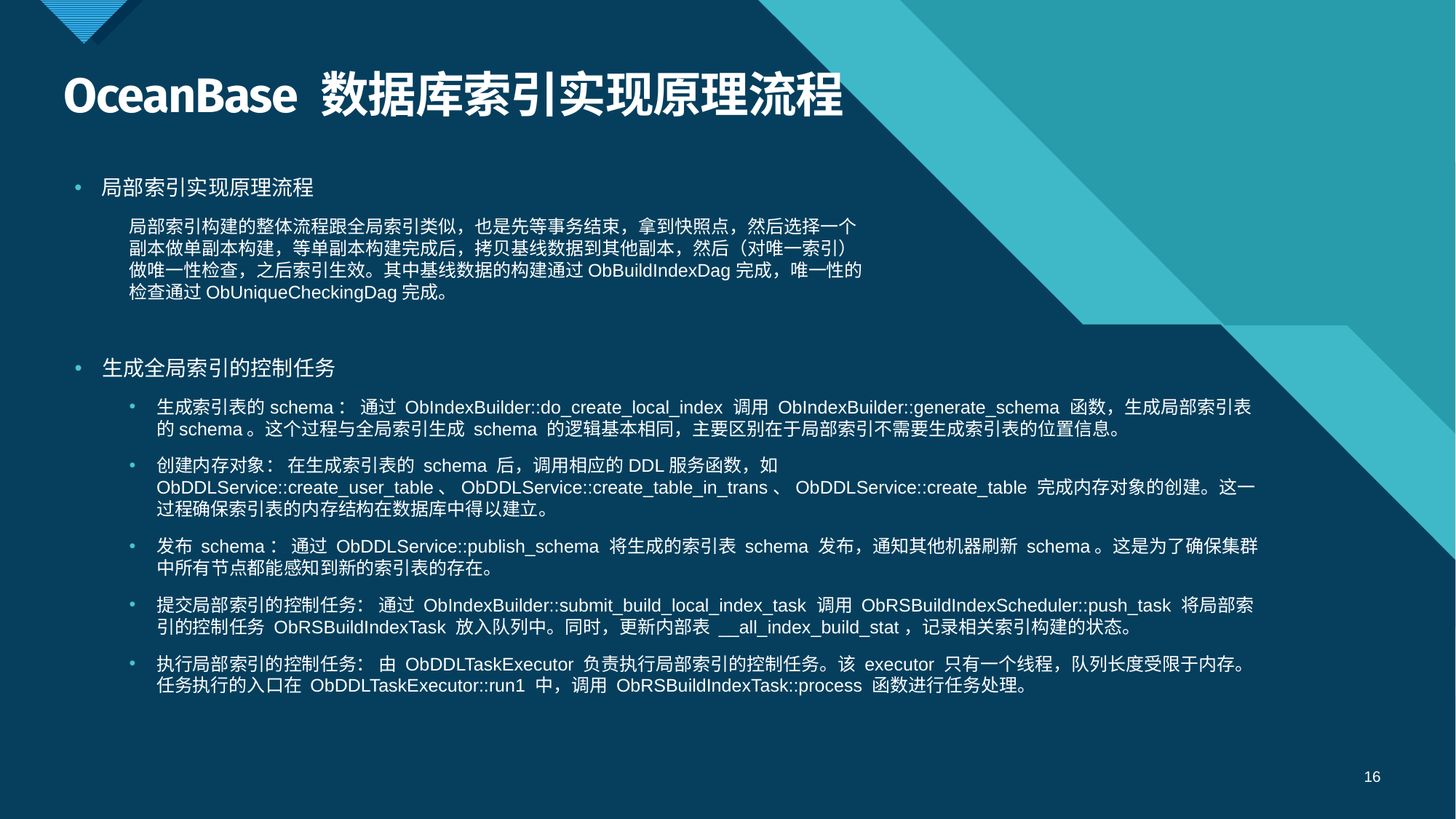

# OceanBase 数据库索引实现原理流程
局部索引实现原理流程
局部索引构建的整体流程跟全局索引类似，也是先等事务结束，拿到快照点，然后选择一个副本做单副本构建，等单副本构建完成后，拷贝基线数据到其他副本，然后（对唯一索引）做唯一性检查，之后索引生效。其中基线数据的构建通过ObBuildIndexDag完成，唯一性的检查通过ObUniqueCheckingDag完成。
生成全局索引的控制任务
生成索引表的schema： 通过 ObIndexBuilder::do_create_local_index 调用 ObIndexBuilder::generate_schema 函数，生成局部索引表的schema。这个过程与全局索引生成 schema 的逻辑基本相同，主要区别在于局部索引不需要生成索引表的位置信息。
创建内存对象： 在生成索引表的 schema 后，调用相应的DDL服务函数，如 ObDDLService::create_user_table、ObDDLService::create_table_in_trans、ObDDLService::create_table 完成内存对象的创建。这一过程确保索引表的内存结构在数据库中得以建立。
发布 schema： 通过 ObDDLService::publish_schema 将生成的索引表 schema 发布，通知其他机器刷新 schema。这是为了确保集群中所有节点都能感知到新的索引表的存在。
提交局部索引的控制任务： 通过 ObIndexBuilder::submit_build_local_index_task 调用 ObRSBuildIndexScheduler::push_task 将局部索引的控制任务 ObRSBuildIndexTask 放入队列中。同时，更新内部表 __all_index_build_stat，记录相关索引构建的状态。
执行局部索引的控制任务： 由 ObDDLTaskExecutor 负责执行局部索引的控制任务。该 executor 只有一个线程，队列长度受限于内存。任务执行的入口在 ObDDLTaskExecutor::run1 中，调用 ObRSBuildIndexTask::process 函数进行任务处理。
16